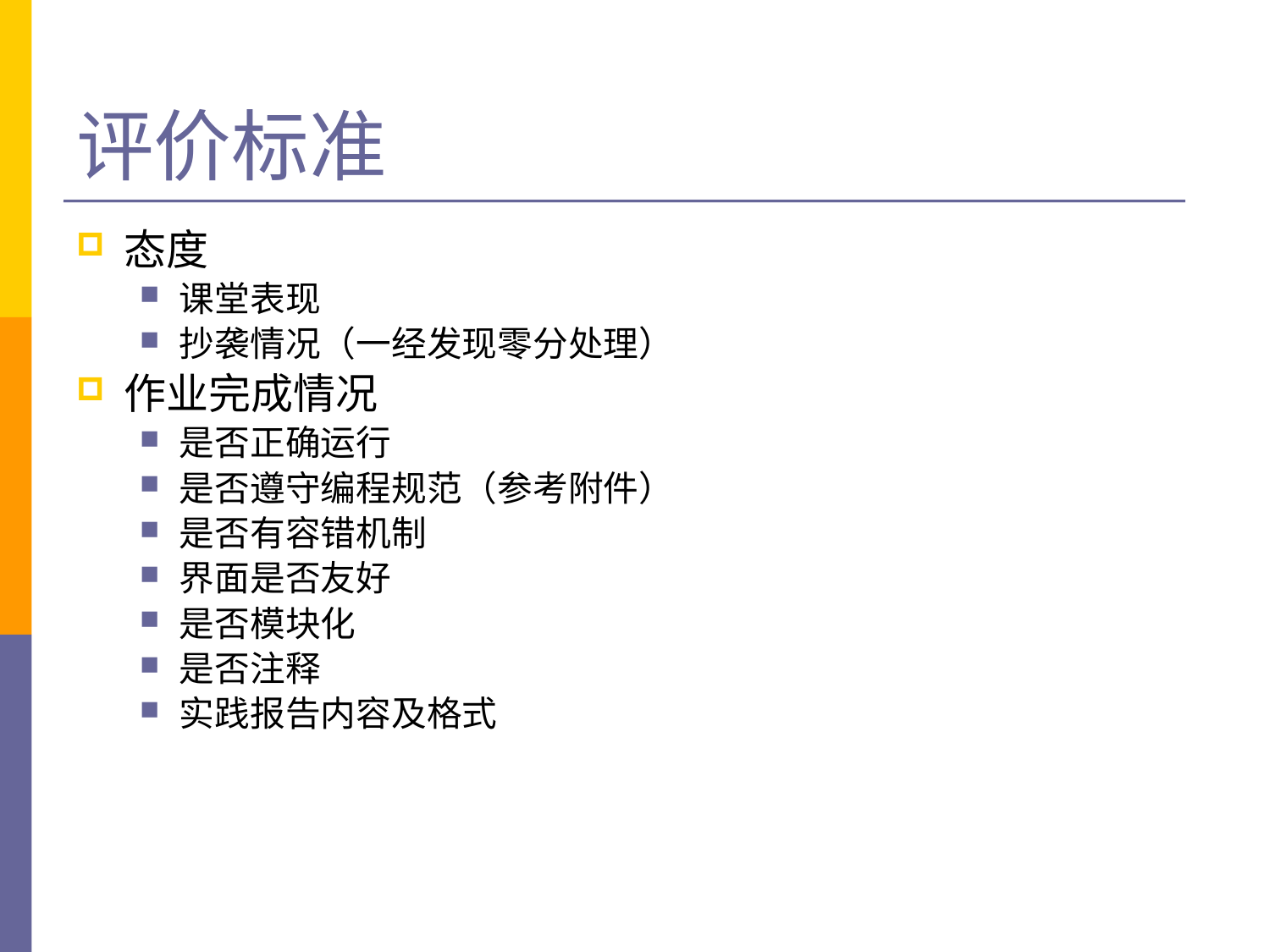

# 评价标准
态度
课堂表现
抄袭情况（一经发现零分处理）
作业完成情况
是否正确运行
是否遵守编程规范（参考附件）
是否有容错机制
界面是否友好
是否模块化
是否注释
实践报告内容及格式